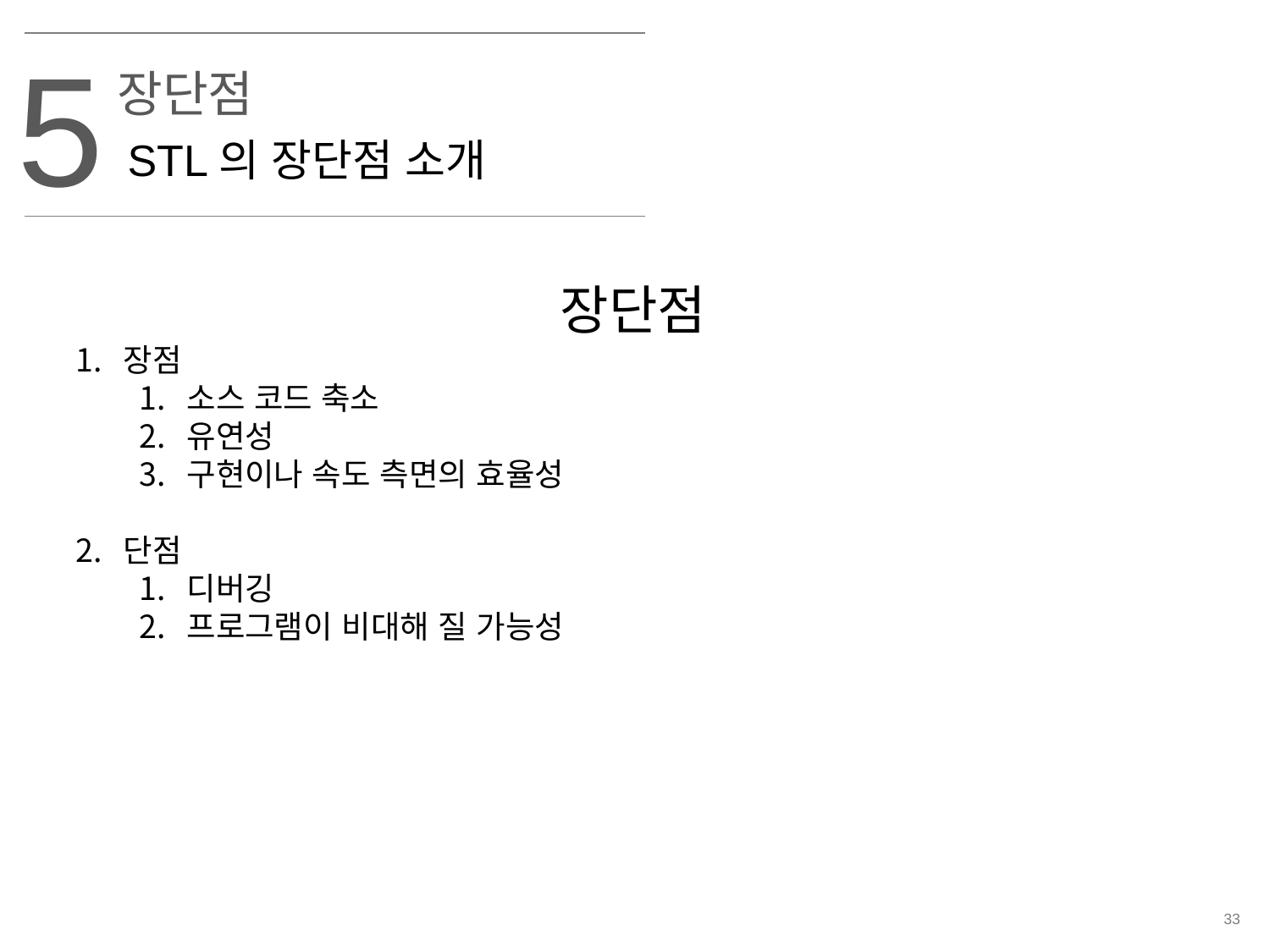

5
장단점
STL의 장단점 소개

장단점
장점
소스 코드 축소
유연성
구현이나 속도 측면의 효율성

단점
디버깅
프로그램이 비대해 질 가능성